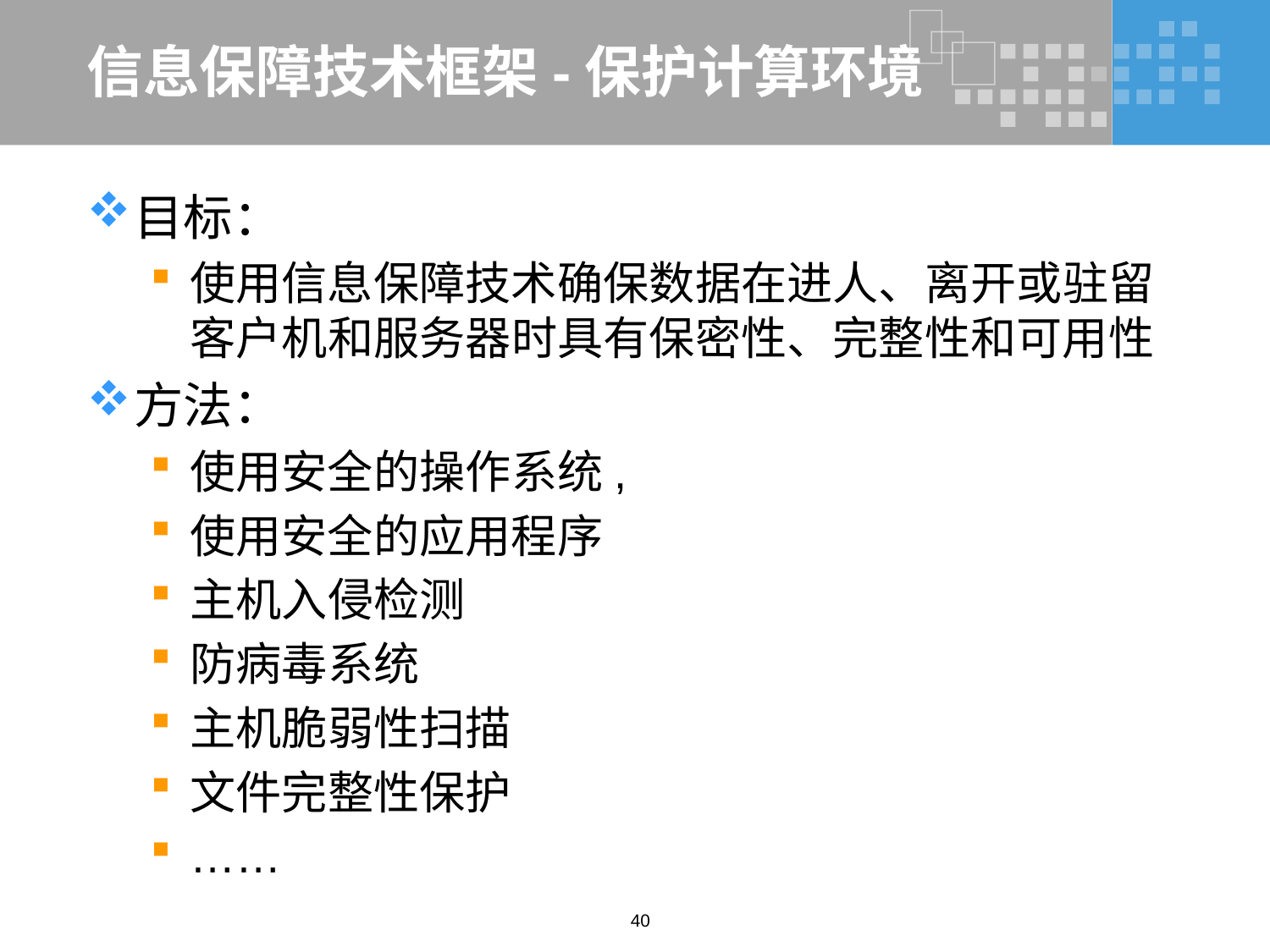

# 信息保障技术框架-保护计算环境
目标：
使用信息保障技术确保数据在进人、离开或驻留客户机和服务器时具有保密性、完整性和可用性
方法：
使用安全的操作系统,
使用安全的应用程序
主机入侵检测
防病毒系统
主机脆弱性扫描
文件完整性保护
……

40